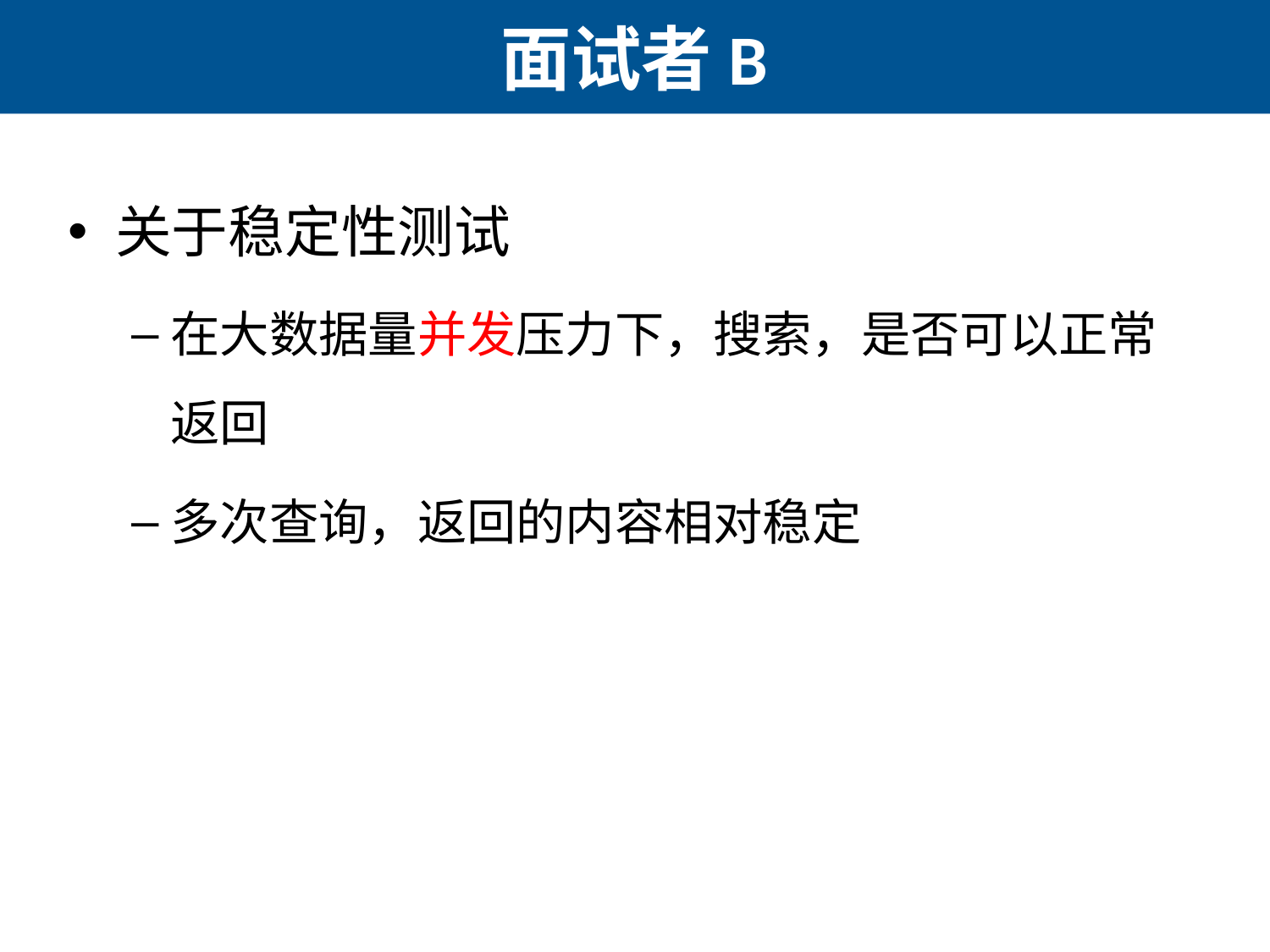

# 面试者B
关于稳定性测试
在大数据量并发压力下，搜索，是否可以正常返回
多次查询，返回的内容相对稳定